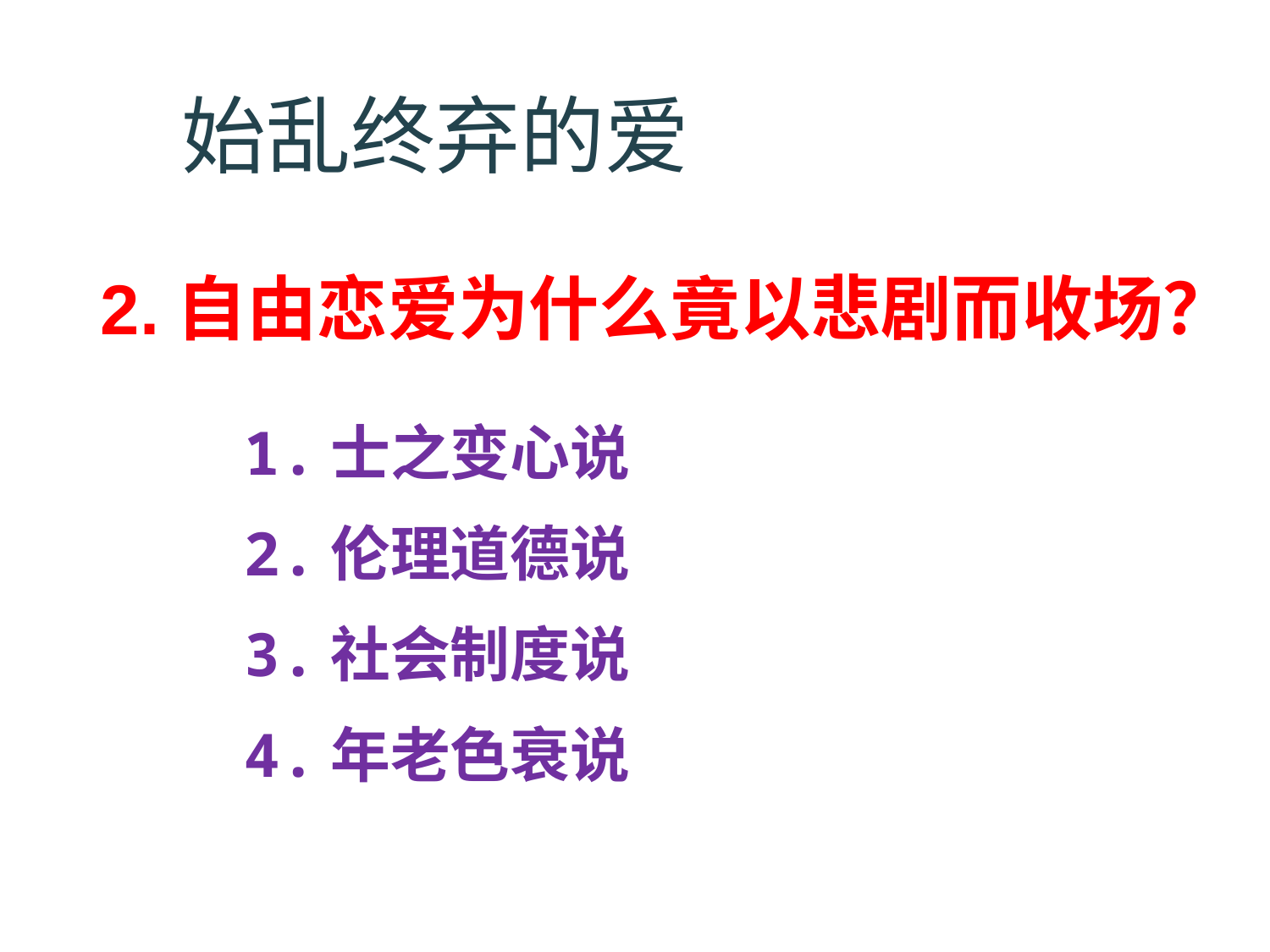

始乱终弃的爱
2.自由恋爱为什么竟以悲剧而收场？
1.士之变心说
2.伦理道德说
3.社会制度说
4.年老色衰说